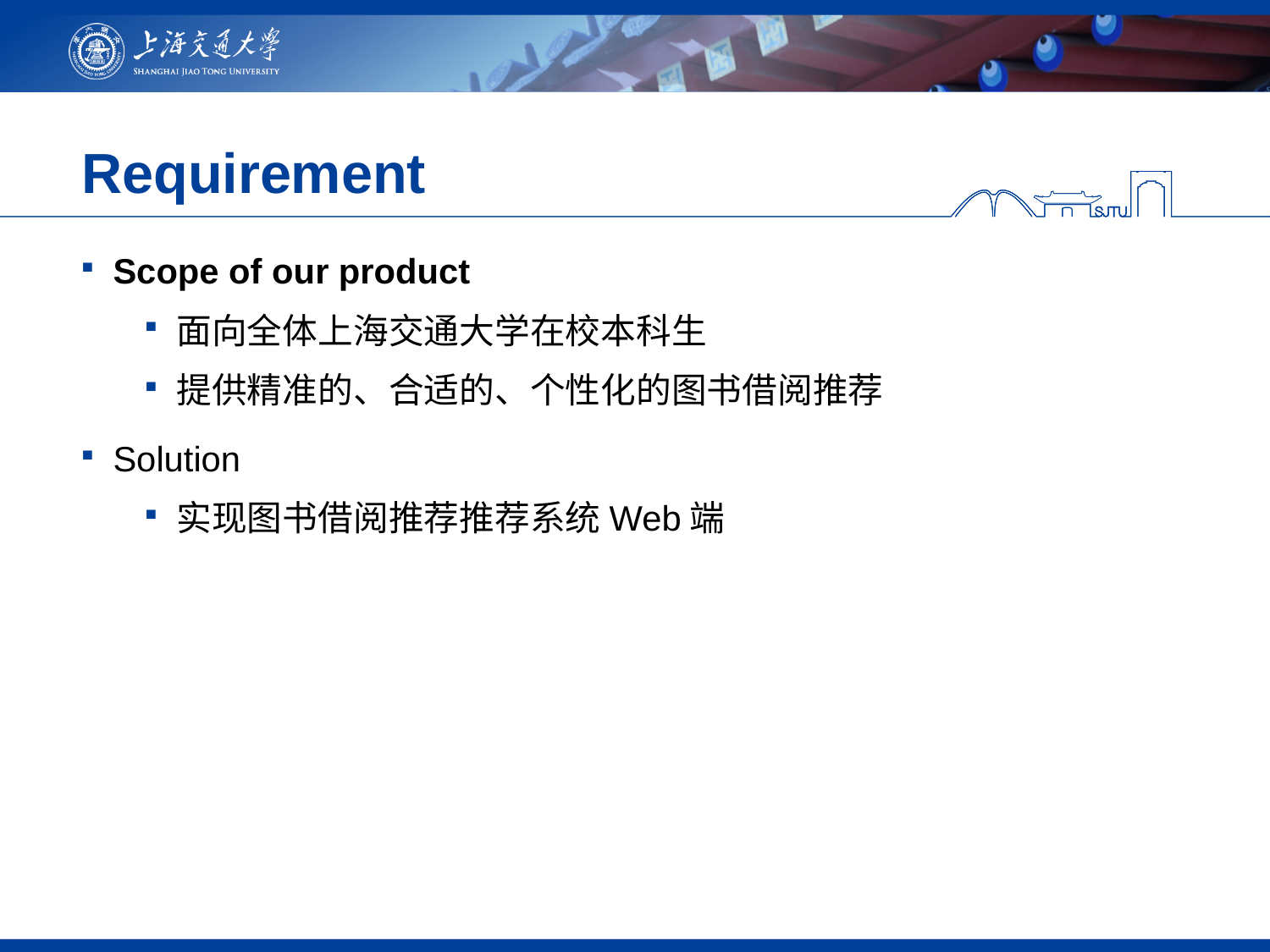

# Requirement
Scope of our product
面向全体上海交通大学在校本科生
提供精准的、合适的、个性化的图书借阅推荐
Solution
实现图书借阅推荐推荐系统Web端